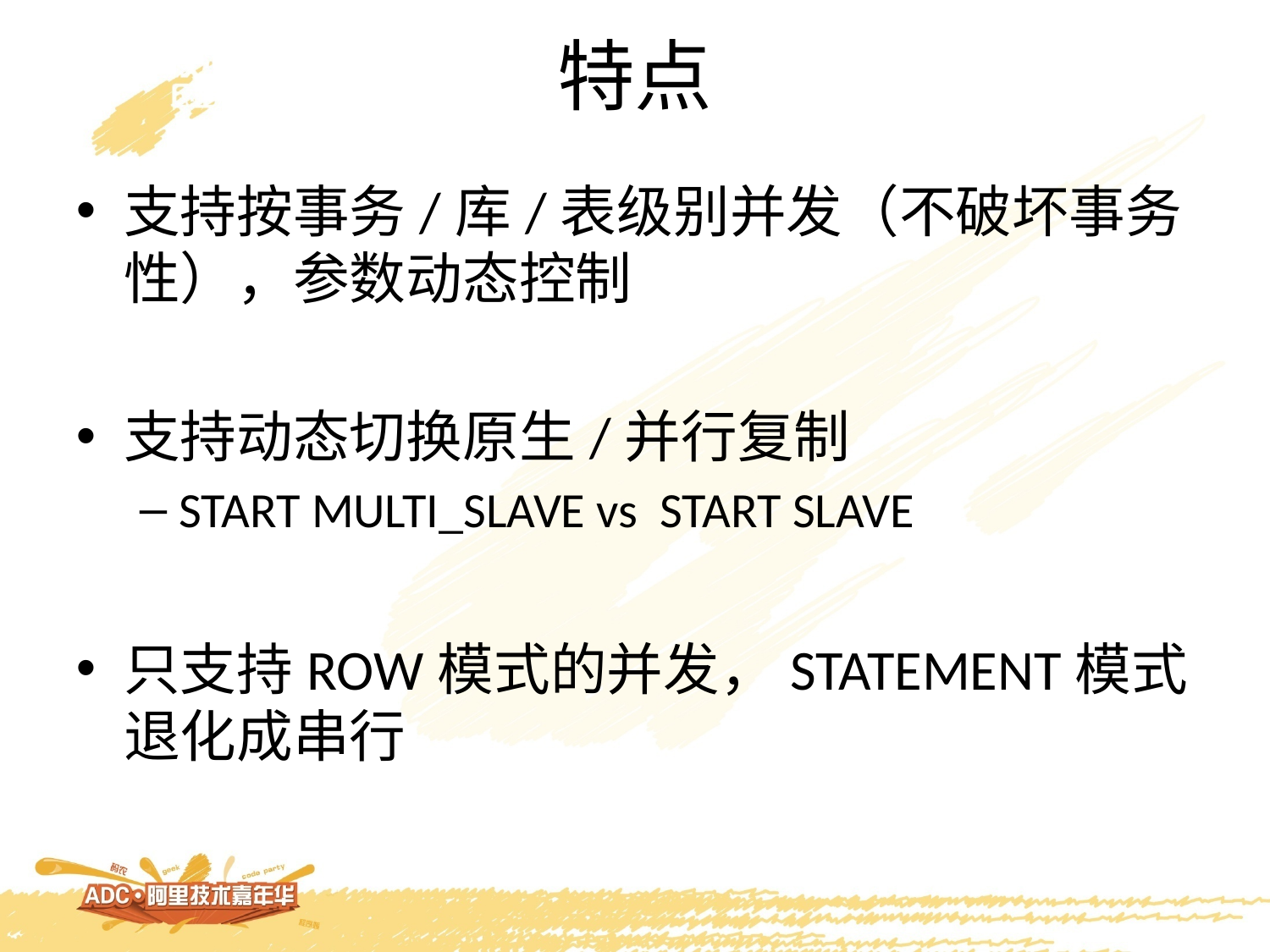

# 特点
支持按事务/库/表级别并发（不破坏事务性），参数动态控制

支持动态切换原生/并行复制
START MULTI_SLAVE vs  START SLAVE

只支持ROW模式的并发，STATEMENT模式退化成串行